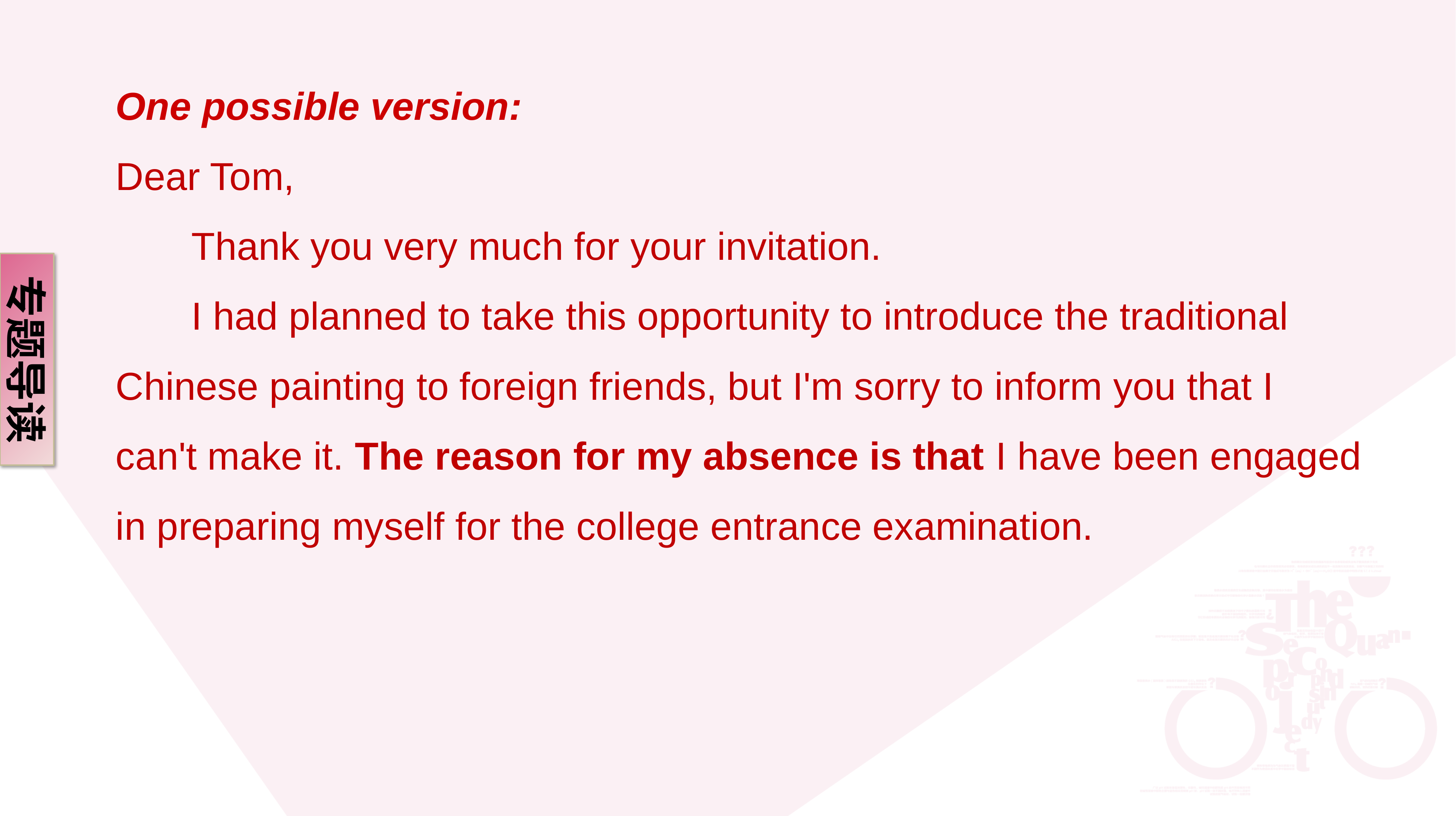

One possible version:
Dear Tom,
       Thank you very much for your invitation.
       I had planned to take this opportunity to introduce the traditional Chinese painting to foreign friends, but I'm sorry to inform you that I can't make it. The reason for my absence is that I have been engaged in preparing myself for the college entrance examination.
专题导读